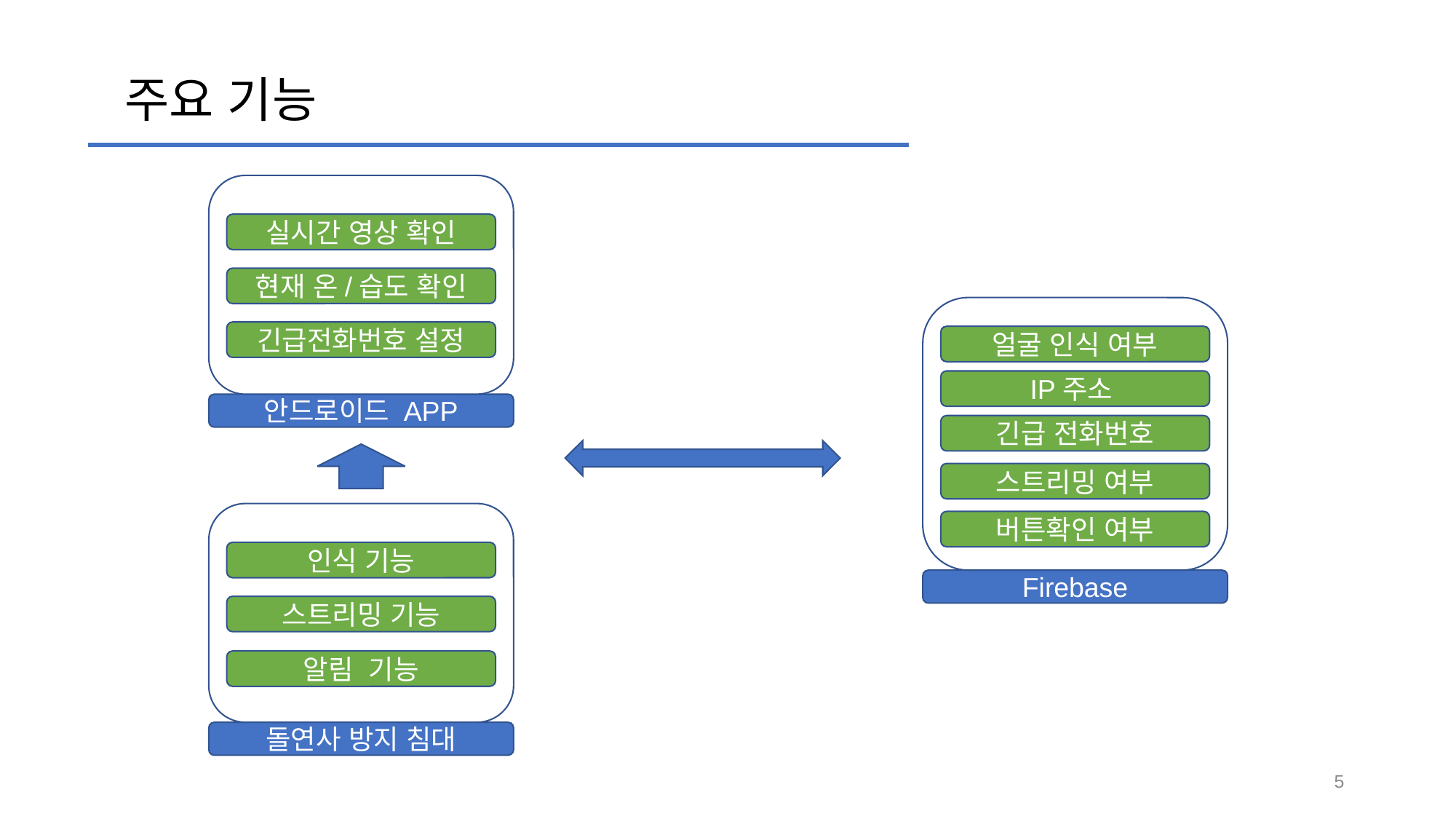

주요 기능

실시간 영상 확인
현재 온/습도 확인

얼굴 인식 여부
IP주소
긴급 전화번호
스트리밍 여부
버튼확인 여부
Firebase
긴급전화번호 설정

안드로이드 APP

인식 기능
스트리밍 기능
알림  기능
돌연사 방지 침대
5